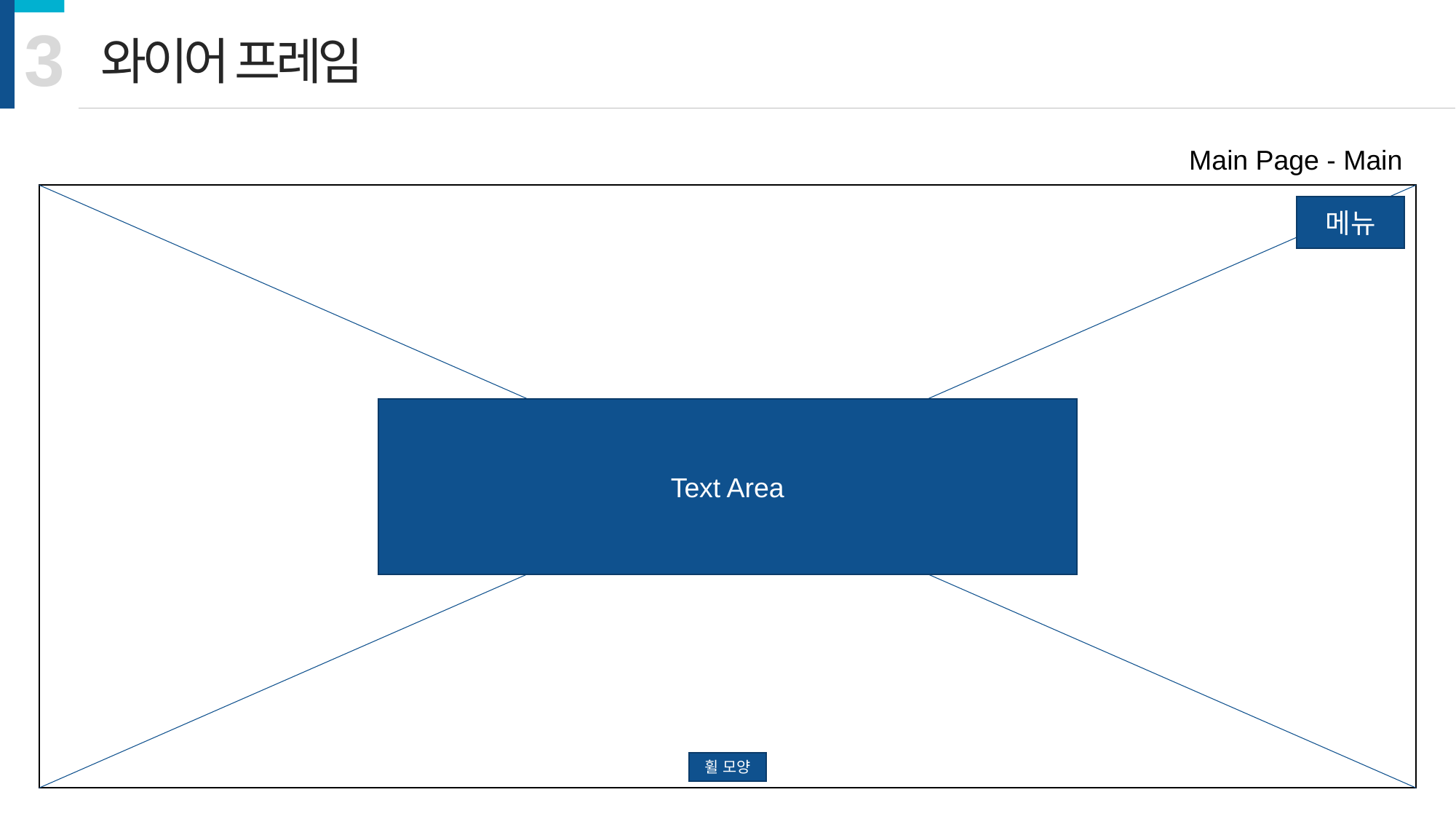

3
와이어 프레임
Main Page - Main

메뉴
Text Area
휠 모양